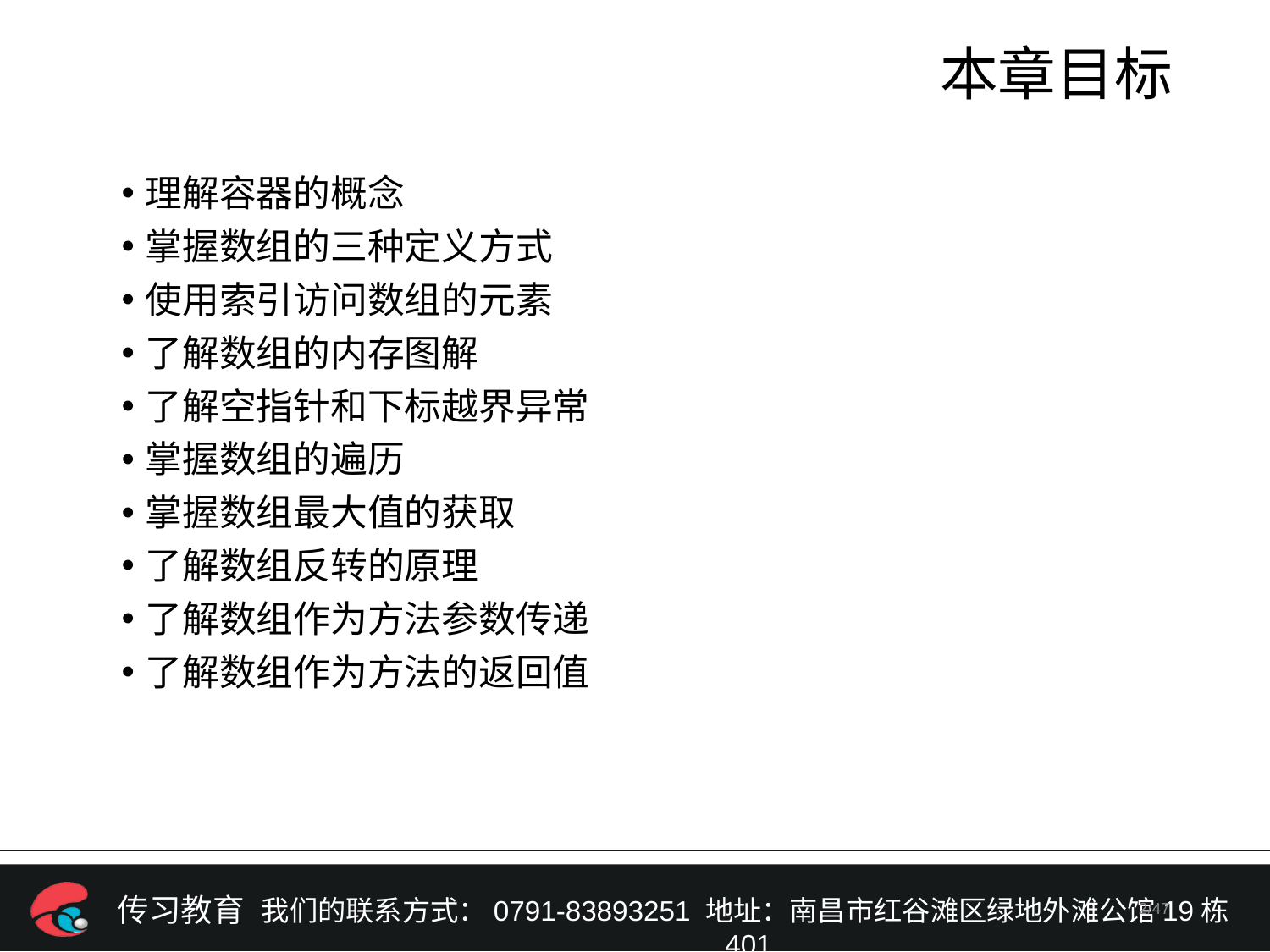

# 本章目标
理解容器的概念
掌握数组的三种定义方式
使用索引访问数组的元素
了解数组的内存图解
了解空指针和下标越界异常
掌握数组的遍历
掌握数组最大值的获取
了解数组反转的原理
了解数组作为方法参数传递
了解数组作为方法的返回值

2/47